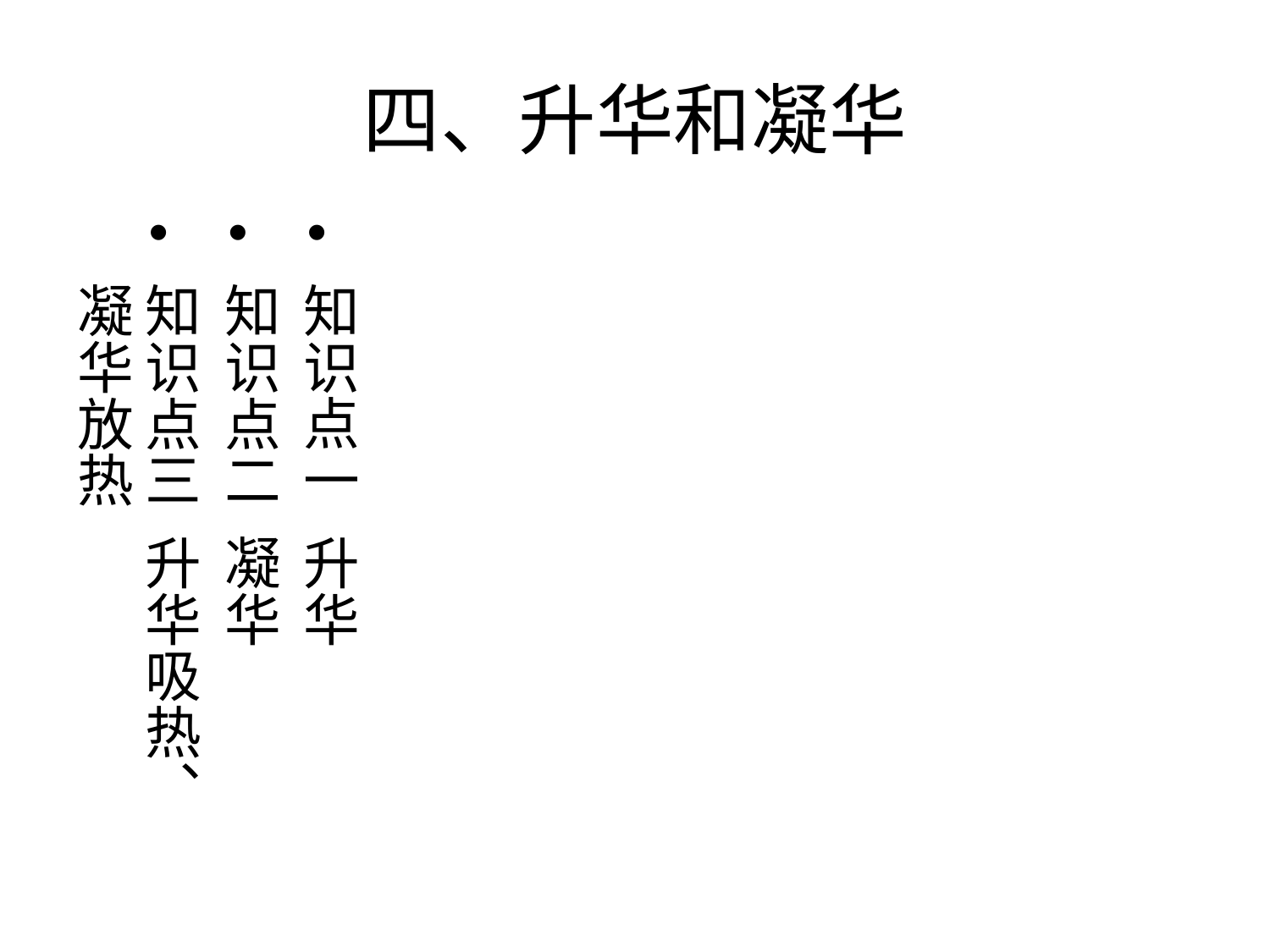

# 四、升华和凝华
知识点一  升华
知识点二  凝华
知识点三  升华吸热、凝华放热